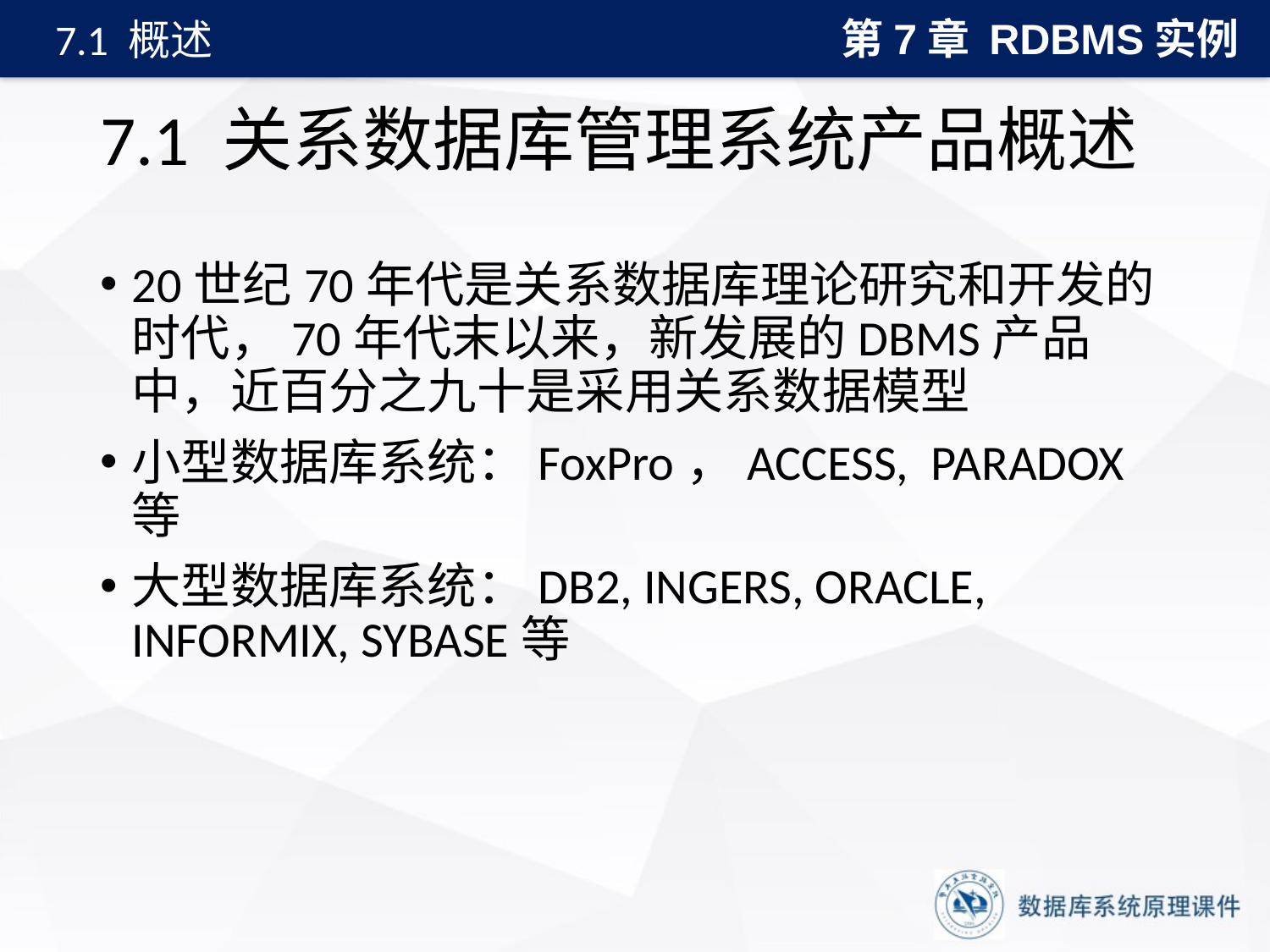

第7章 RDBMS实例
7.1 概述
# 7.1 关系数据库管理系统产品概述
20世纪70年代是关系数据库理论研究和开发的时代，70年代末以来，新发展的DBMS产品中，近百分之九十是采用关系数据模型
小型数据库系统：FoxPro，ACCESS,  PARADOX等
大型数据库系统：DB2, INGERS, ORACLE, INFORMIX, SYBASE等